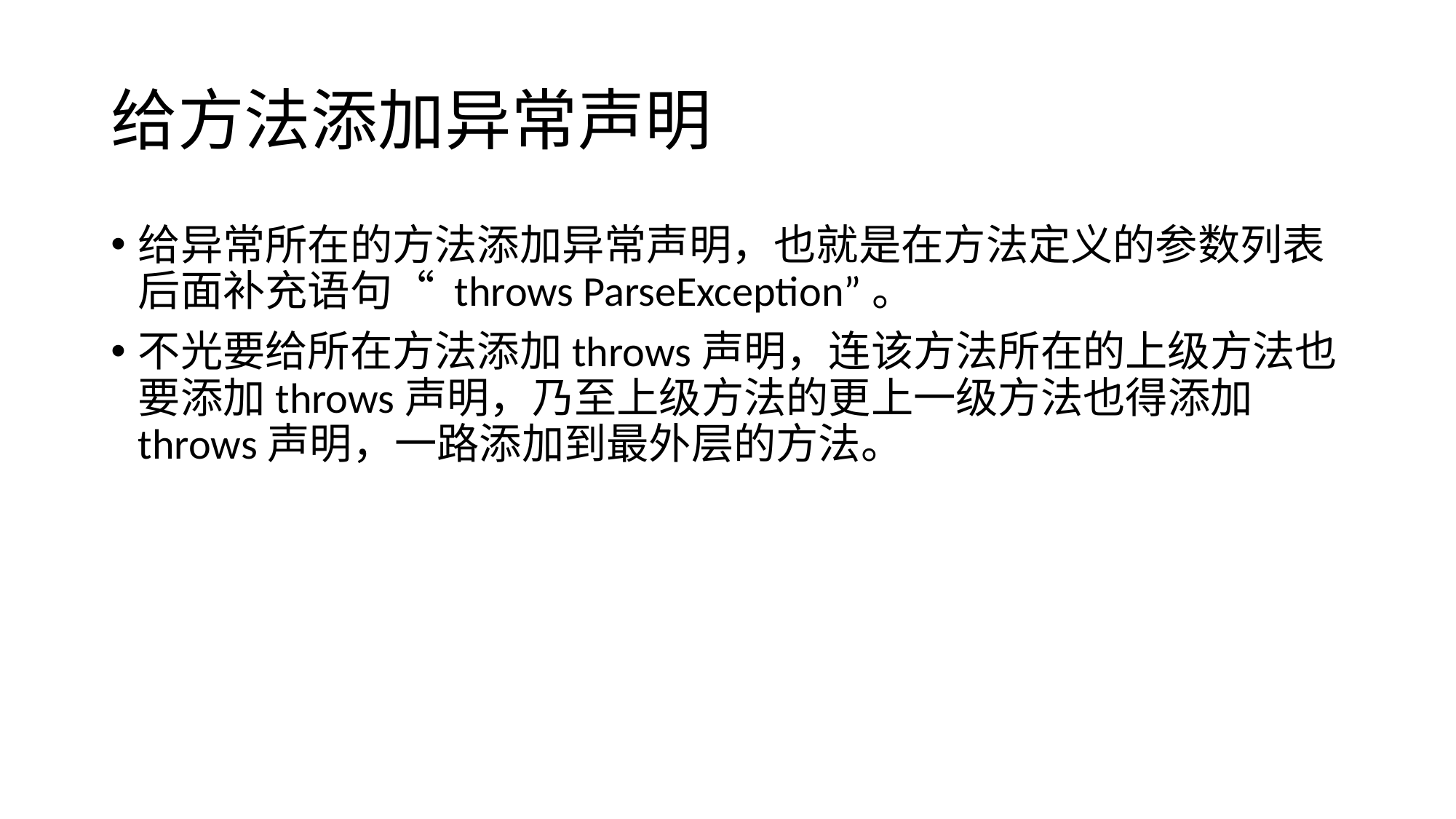

# 给方法添加异常声明
给异常所在的方法添加异常声明，也就是在方法定义的参数列表后面补充语句“ throws ParseException”。
不光要给所在方法添加throws声明，连该方法所在的上级方法也要添加throws声明，乃至上级方法的更上一级方法也得添加throws声明，一路添加到最外层的方法。